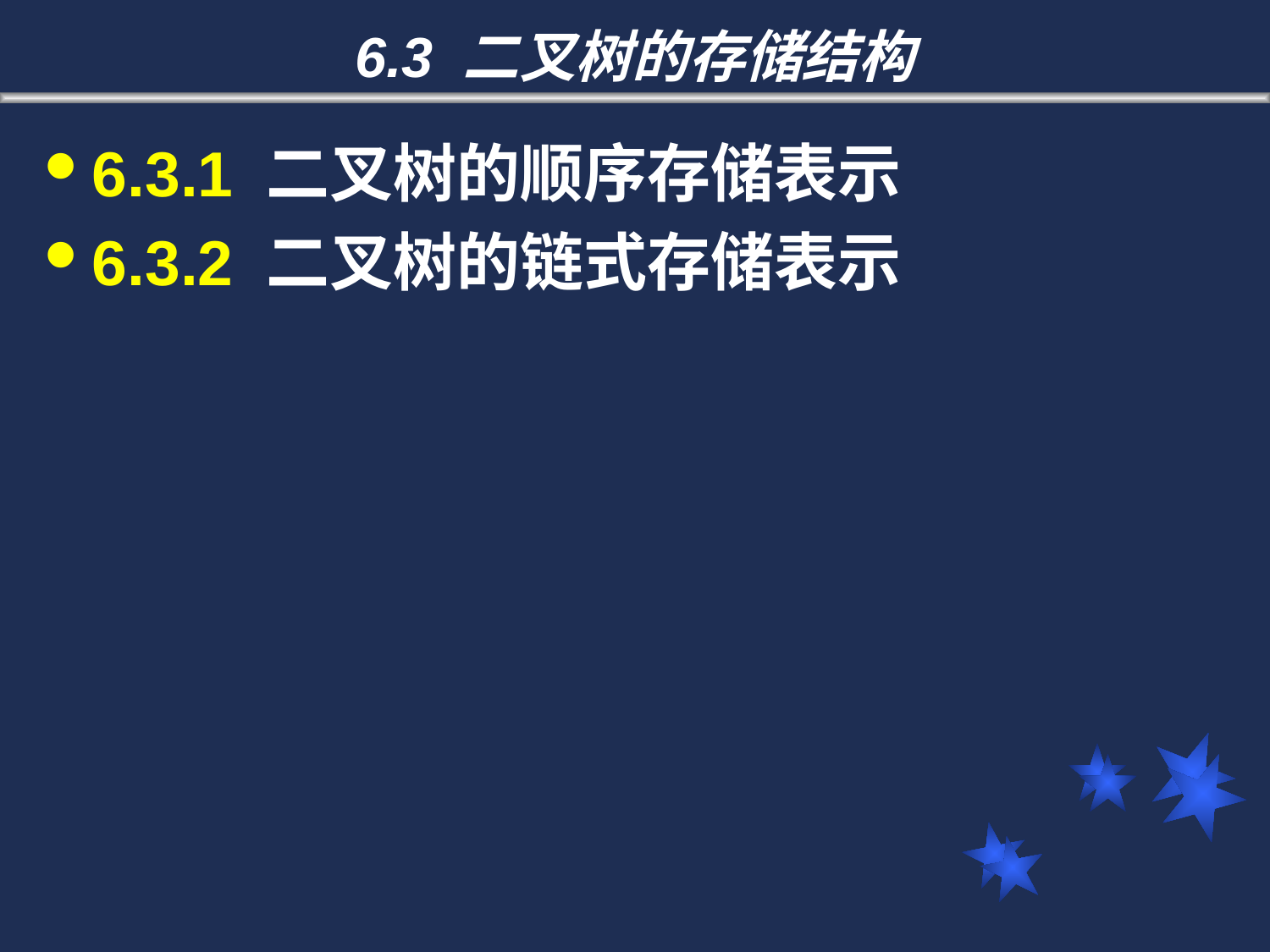

# 6.3 二叉树的存储结构
6.3.1 二叉树的顺序存储表示
6.3.2 二叉树的链式存储表示